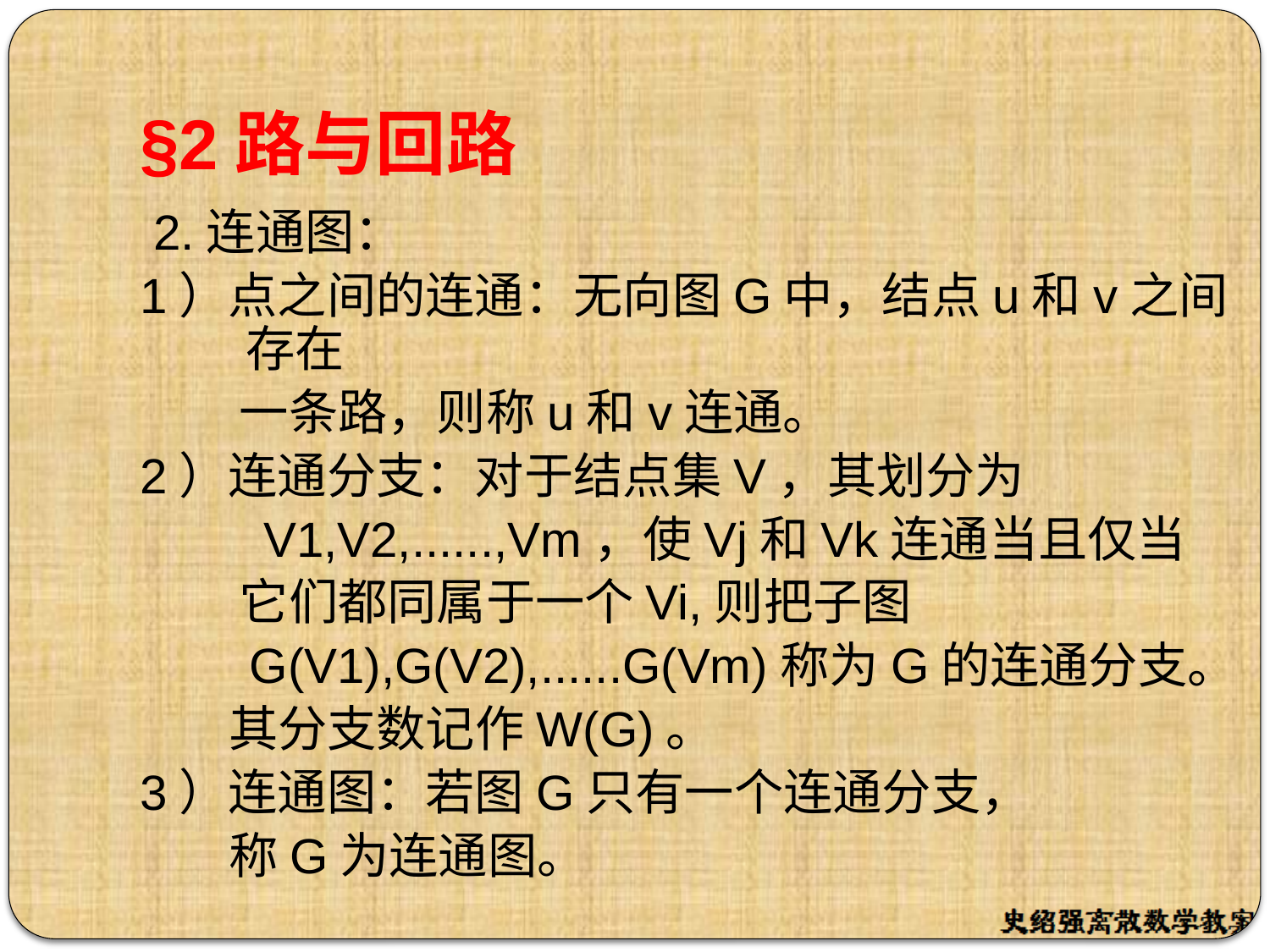

# §2路与回路
 2.连通图：
1）点之间的连通：无向图G中，结点u和v之间存在
        一条路，则称u和v连通。
2）连通分支：对于结点集V，其划分为
         V1,V2,......,Vm，使Vj和Vk连通当且仅当
        它们都同属于一个Vi,则把子图
        G(V1),G(V2),......G(Vm)称为G的连通分支。
       其分支数记作W(G)。
3）连通图：若图G只有一个连通分支，
       称G为连通图。